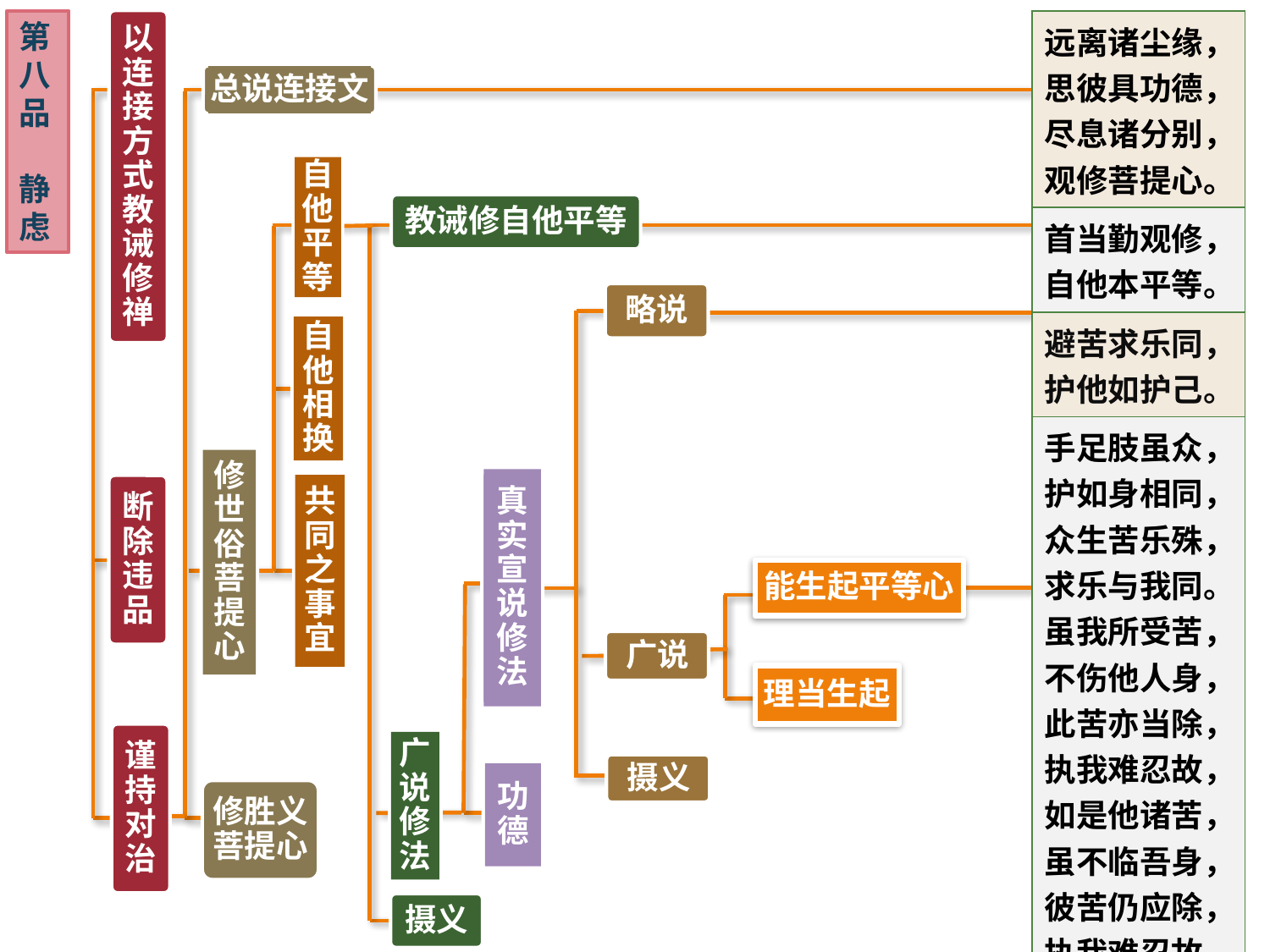

以连接方式教诫修禅
第八品

静虑
| 远离诸尘缘，思彼具功德，尽息诸分别，观修菩提心。 |
| --- |
| 首当勤观修，自他本平等。 |
| 避苦求乐同，护他如护己。 |
| 手足肢虽众，护如身相同，众生苦乐殊，求乐与我同。虽我所受苦，不伤他人身，此苦亦当除，执我难忍故，如是他诸苦，虽不临吾身，彼苦仍应除，执我难忍故。 |

总说连接文

自他平等

教诫修自他平等

略说

自他相换

修世俗菩提心
真实宣说修法

共同之事宜

断除违品
能生起平等心

广说
理当生起

谨持对治

广说修法

摄义
功德

修胜义菩提心

摄义